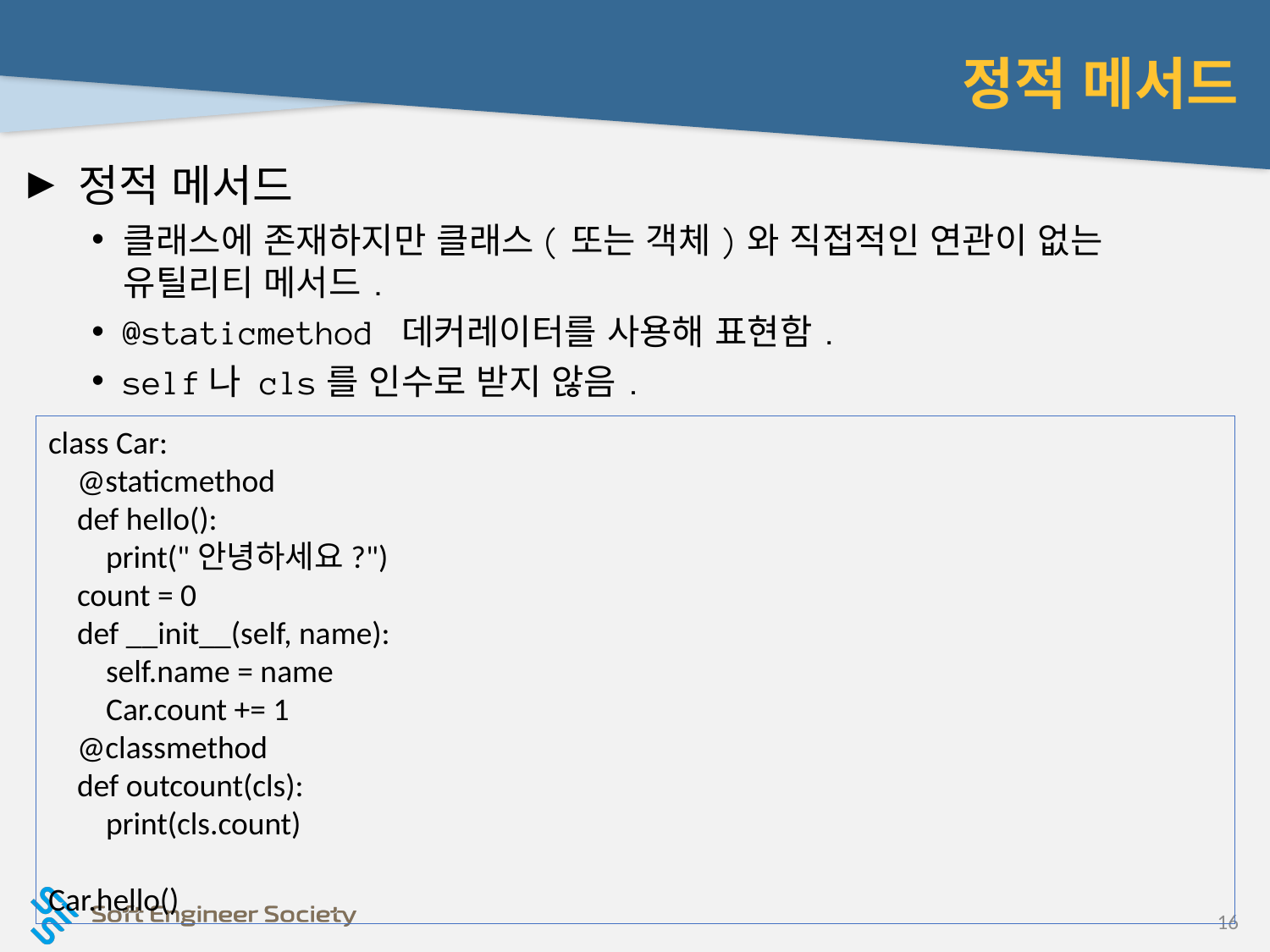

# 정적 메서드
정적 메서드
클래스에 존재하지만 클래스(또는 객체)와 직접적인 연관이 없는 유틸리티 메서드.
@staticmethod 데커레이터를 사용해 표현함.
self나 cls를 인수로 받지 않음.
class Car:
    @staticmethod
    def hello():
        print("안녕하세요?")
    count = 0
    def __init__(self, name):
        self.name = name
        Car.count += 1
    @classmethod
    def outcount(cls):
        print(cls.count)

Car.hello()
16